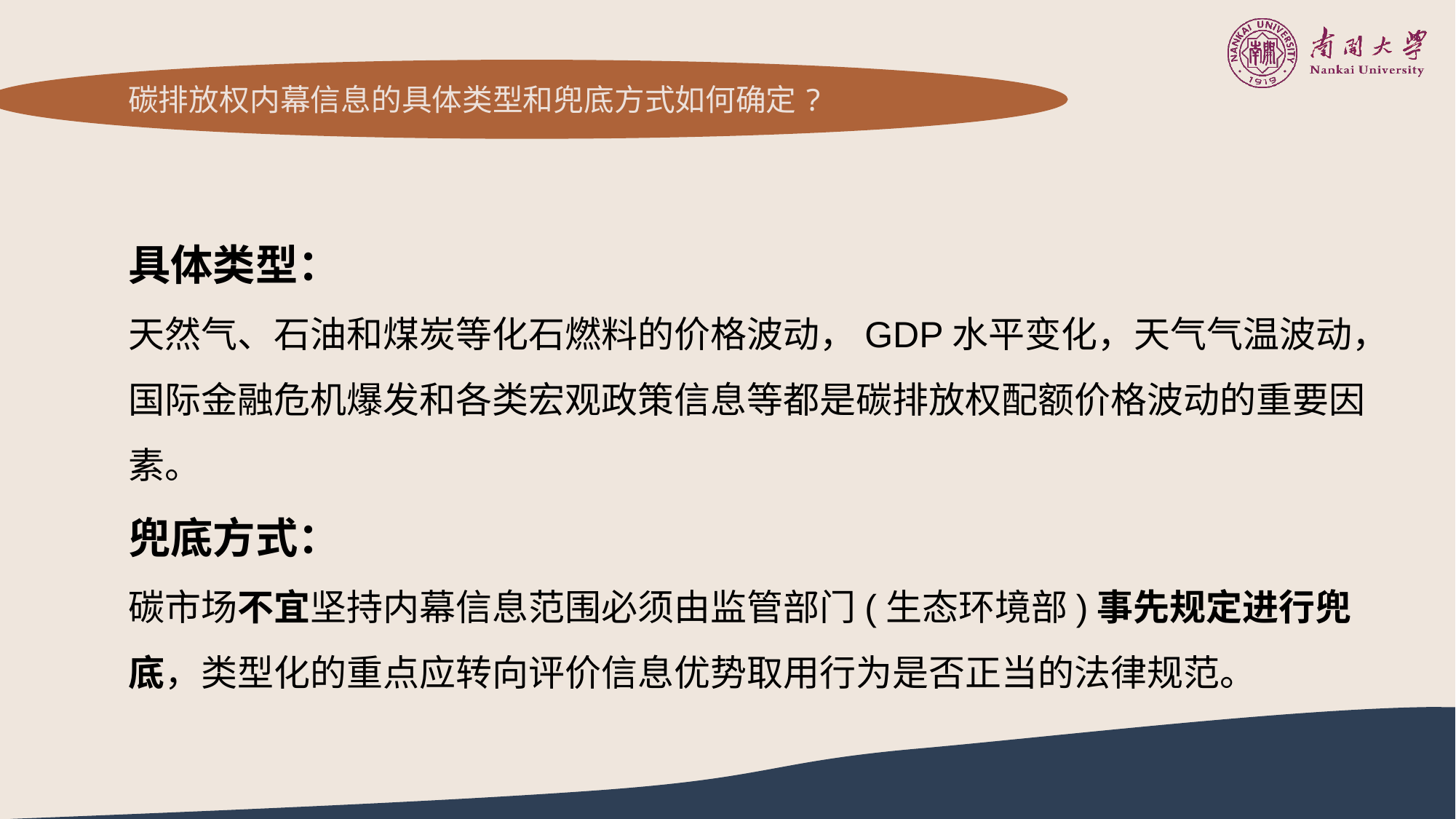

碳排放权内幕信息的具体类型和兜底方式如何确定?
具体类型：
天然气、石油和煤炭等化石燃料的价格波动，GDP水平变化，天气气温波动，国际金融危机爆发和各类宏观政策信息等都是碳排放权配额价格波动的重要因素。
兜底方式：
碳市场不宜坚持内幕信息范围必须由监管部门(生态环境部)事先规定进行兜底，类型化的重点应转向评价信息优势取用行为是否正当的法律规范。